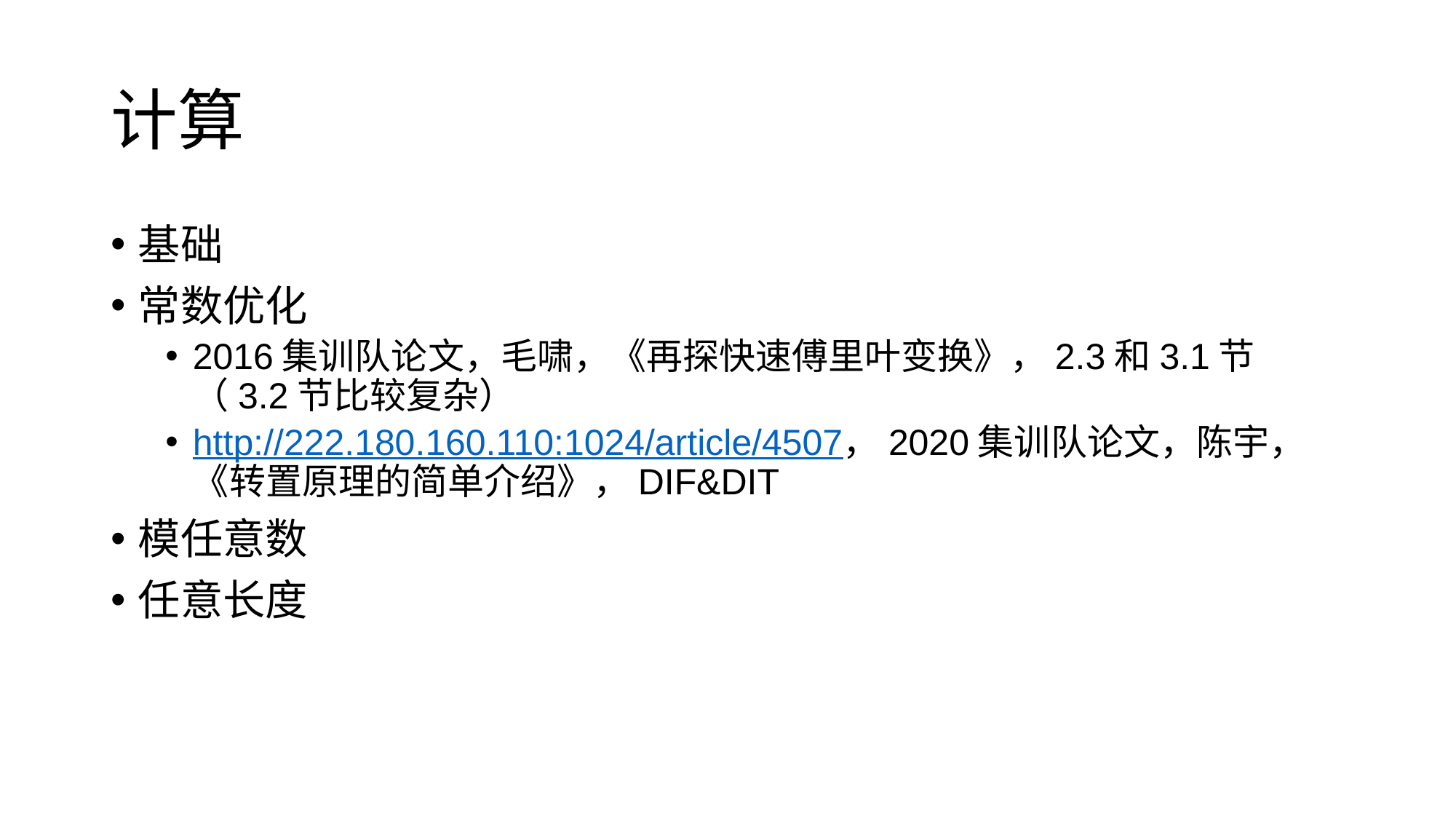

# 计算
基础
常数优化
2016集训队论文，毛啸，《再探快速傅里叶变换》，2.3和3.1节（3.2节比较复杂）
http://222.180.160.110:1024/article/4507，2020集训队论文，陈宇，《转置原理的简单介绍》，DIF&DIT
模任意数
任意长度